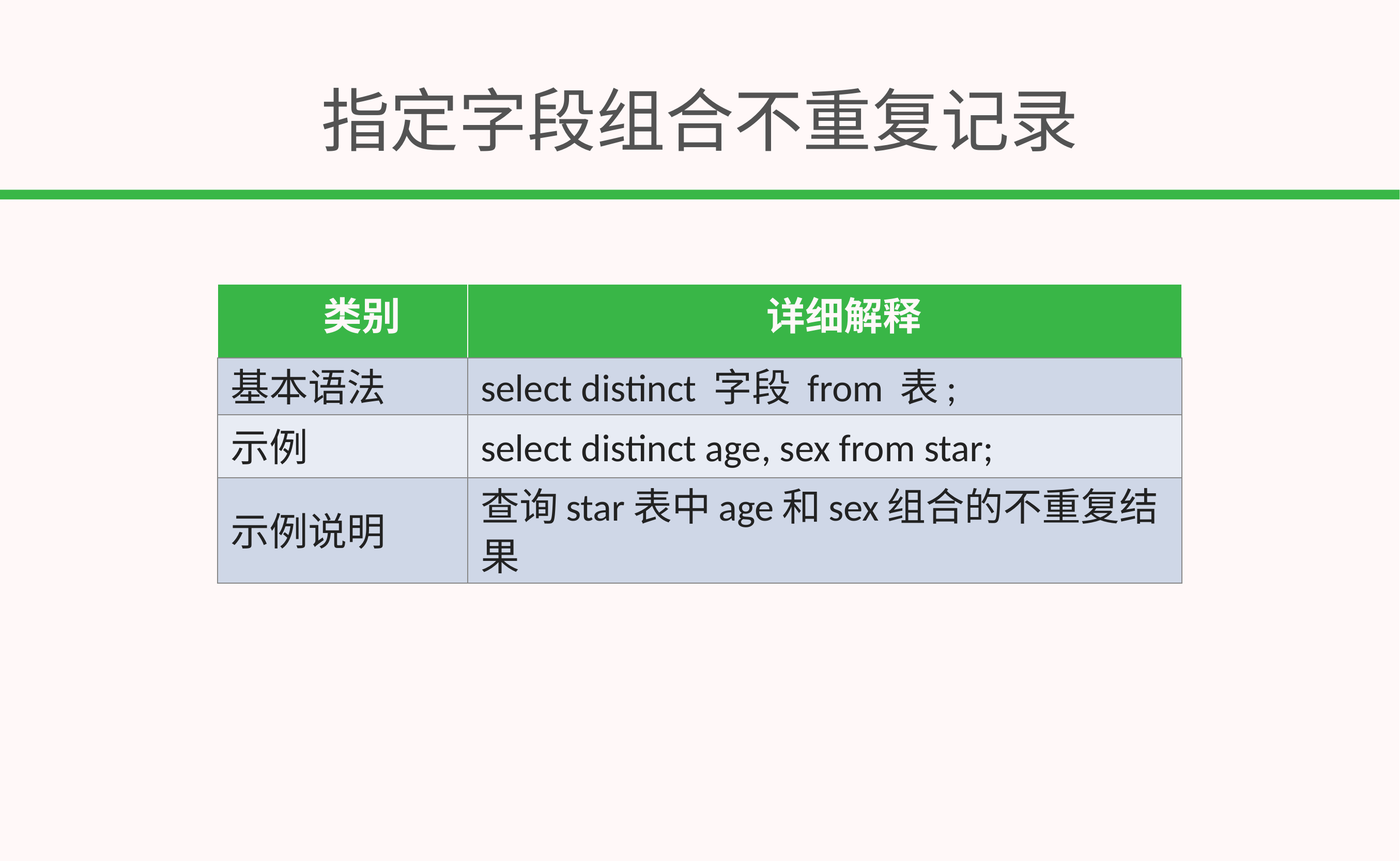

# 指定字段组合不重复记录
| 类别 | 详细解释 |
| --- | --- |
| 基本语法 | select distinct 字段 from 表; |
| 示例 | select distinct age, sex from star; |
| 示例说明 | 查询star表中age和sex组合的不重复结果 |